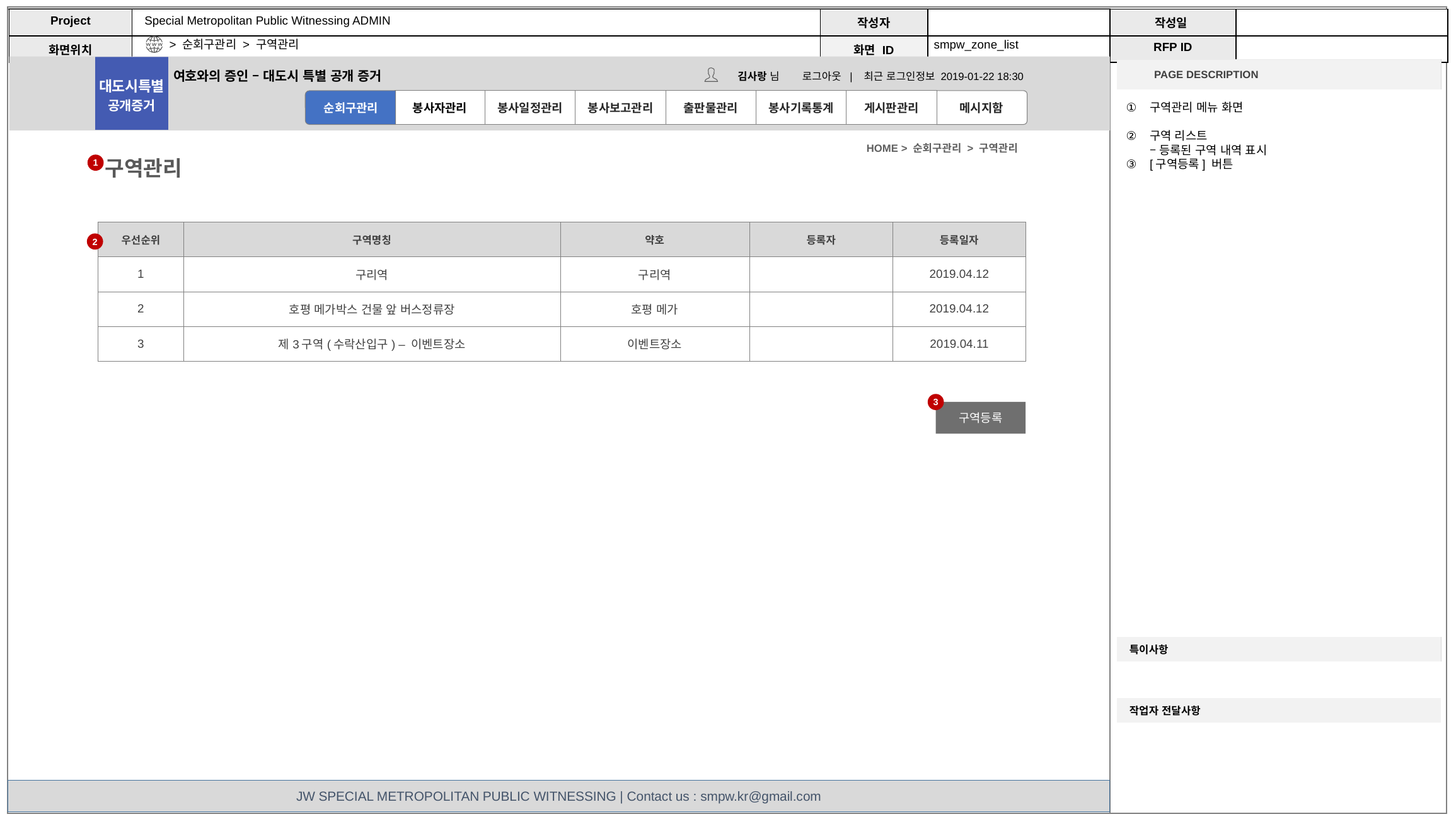

> 순회구관리 > 구역관리
smpw_zone_list
구역관리 메뉴 화면
구역 리스트
– 등록된 구역 내역 표시
[구역등록] 버튼
HOME > 순회구관리 > 구역관리
구역관리
1
| 우선순위 | 구역명칭 | 약호 | 등록자 | 등록일자 |
| --- | --- | --- | --- | --- |
| 1 | 구리역 | 구리역 |  | 2019.04.12 |
| 2 | 호평 메가박스 건물 앞 버스정류장 | 호평 메가 |  | 2019.04.12 |
| 3 | 제3구역(수락산입구) – 이벤트장소 | 이벤트장소 |  | 2019.04.11 |
2
3
구역등록
JW SPECIAL METROPOLITAN PUBLIC WITNESSING | Contact us : smpw.kr@gmail.com